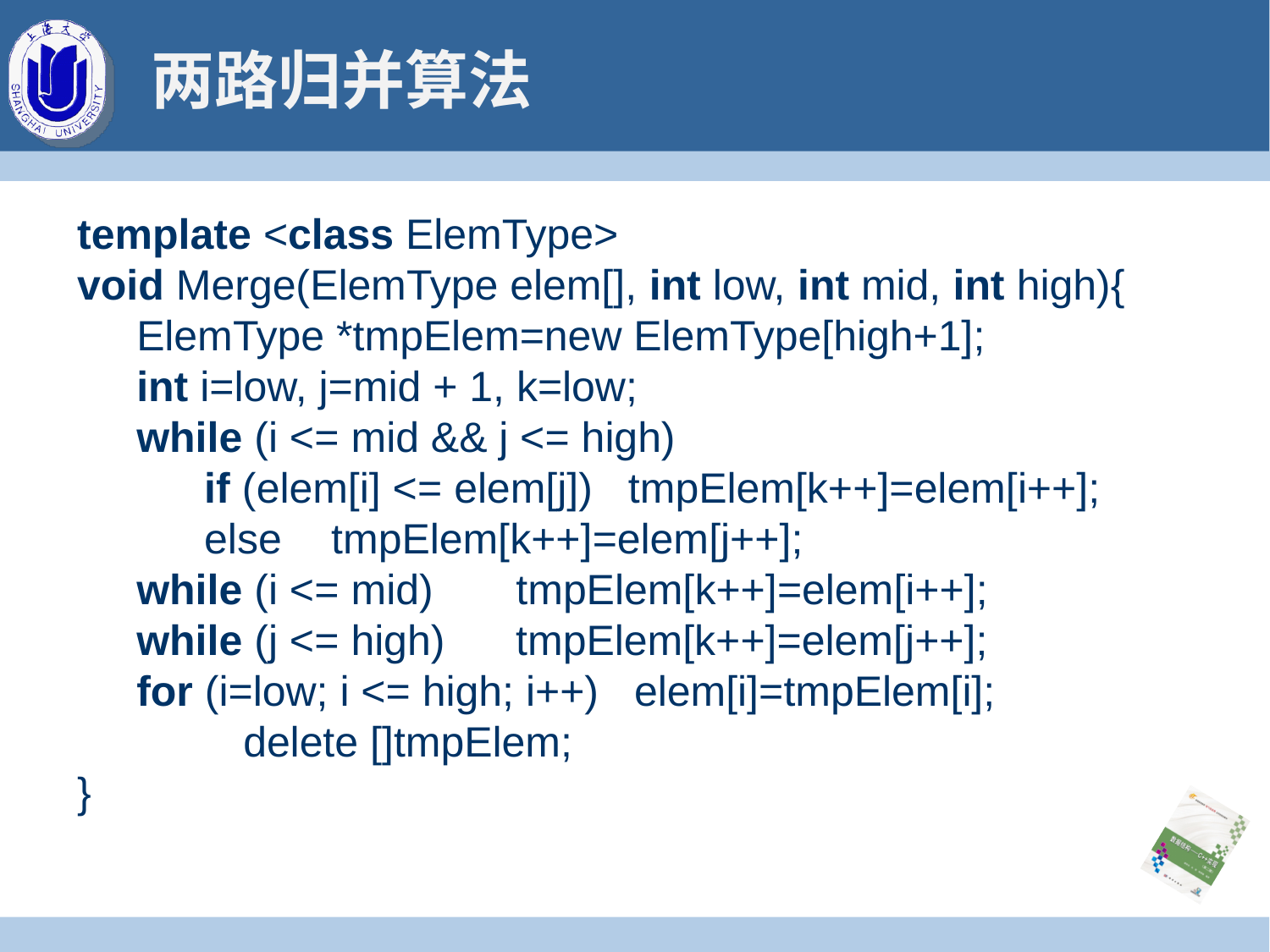

# 两路归并算法
template <class ElemType>
void Merge(ElemType elem[], int low, int mid, int high){
     ElemType *tmpElem=new ElemType[high+1];
     int i=low, j=mid + 1, k=low;
     while (i <= mid && j <= high)
	if (elem[i] <= elem[j])   tmpElem[k++]=elem[i++];
	else	tmpElem[k++]=elem[j++];
     while (i <= mid)       tmpElem[k++]=elem[i++];
     while (j <= high)      tmpElem[k++]=elem[j++];
     for (i=low; i <= high; i++)   elem[i]=tmpElem[i];
              delete []tmpElem;
}